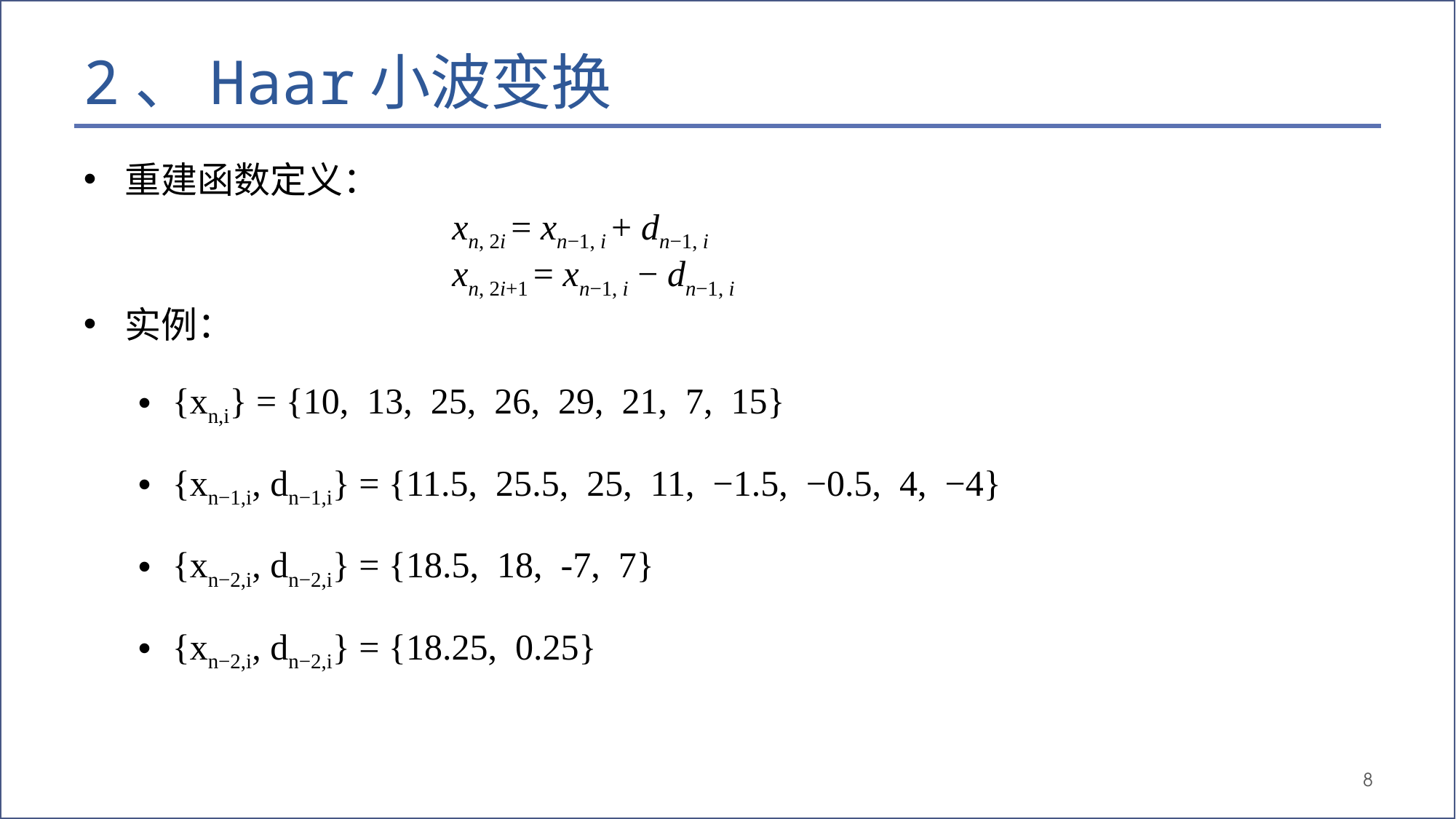

# 2、Haar小波变换
重建函数定义：
				xn, 2i = xn−1, i + dn−1, i
				xn, 2i+1 = xn−1, i − dn−1, i
实例：
{xn,i} = {10,  13,  25,  26,  29,  21,  7,  15}
{xn−1,i, dn−1,i} = {11.5,  25.5,  25,  11,  −1.5,  −0.5,  4,  −4}
{xn−2,i, dn−2,i} = {18.5,  18,  -7,  7}
{xn−2,i, dn−2,i} = {18.25,  0.25}

8